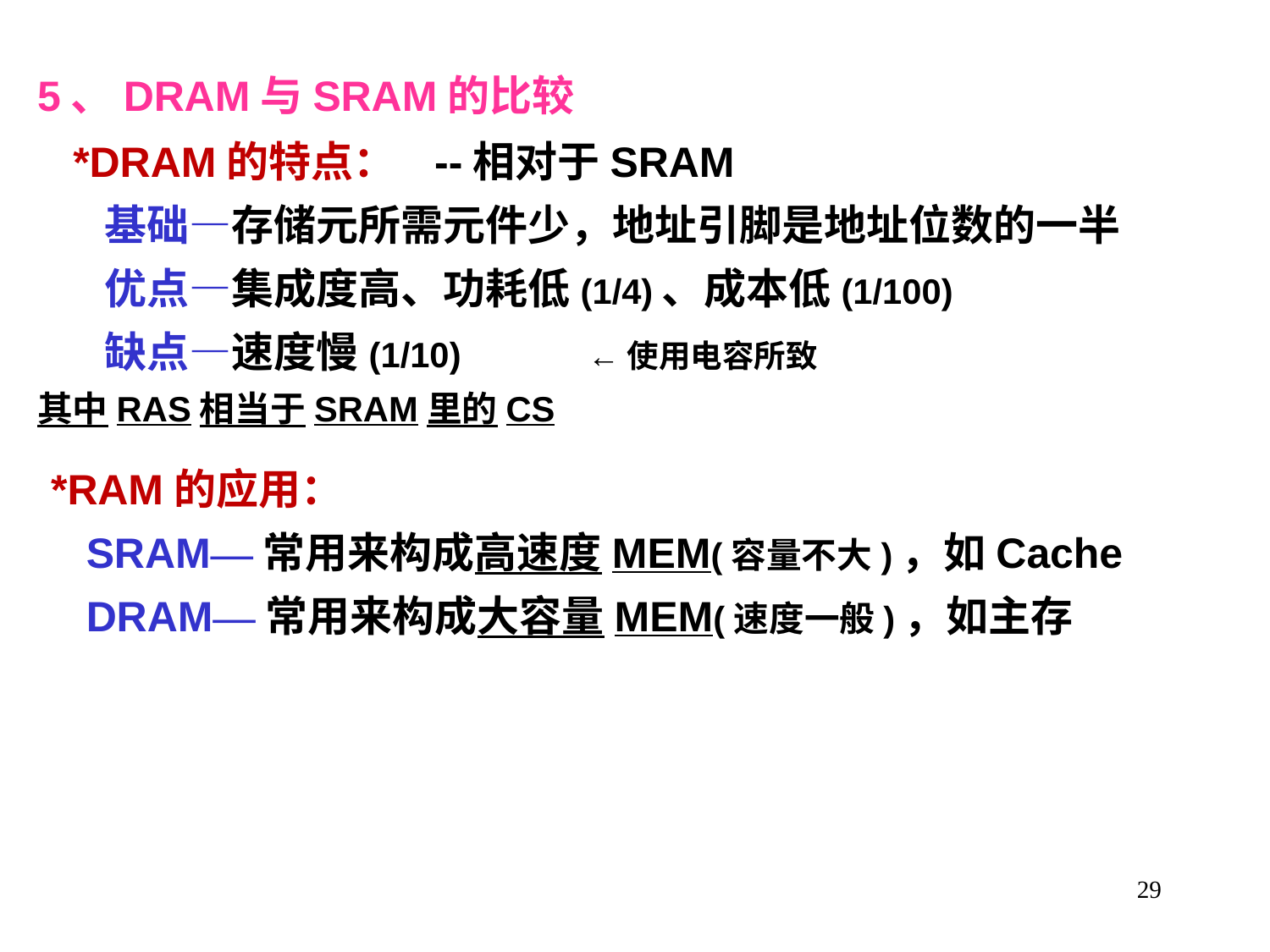

5、DRAM与SRAM的比较
   *DRAM的特点：   --相对于SRAM
      基础—存储元所需元件少，地址引脚是地址位数的一半
      优点—集成度高、功耗低(1/4)、成本低(1/100)
      缺点—速度慢(1/10)             ←使用电容所致
其中RAS相当于SRAM里的CS
   *RAM的应用：
      SRAM—常用来构成高速度MEM(容量不大)，如Cache
      DRAM—常用来构成大容量MEM(速度一般)，如主存
29